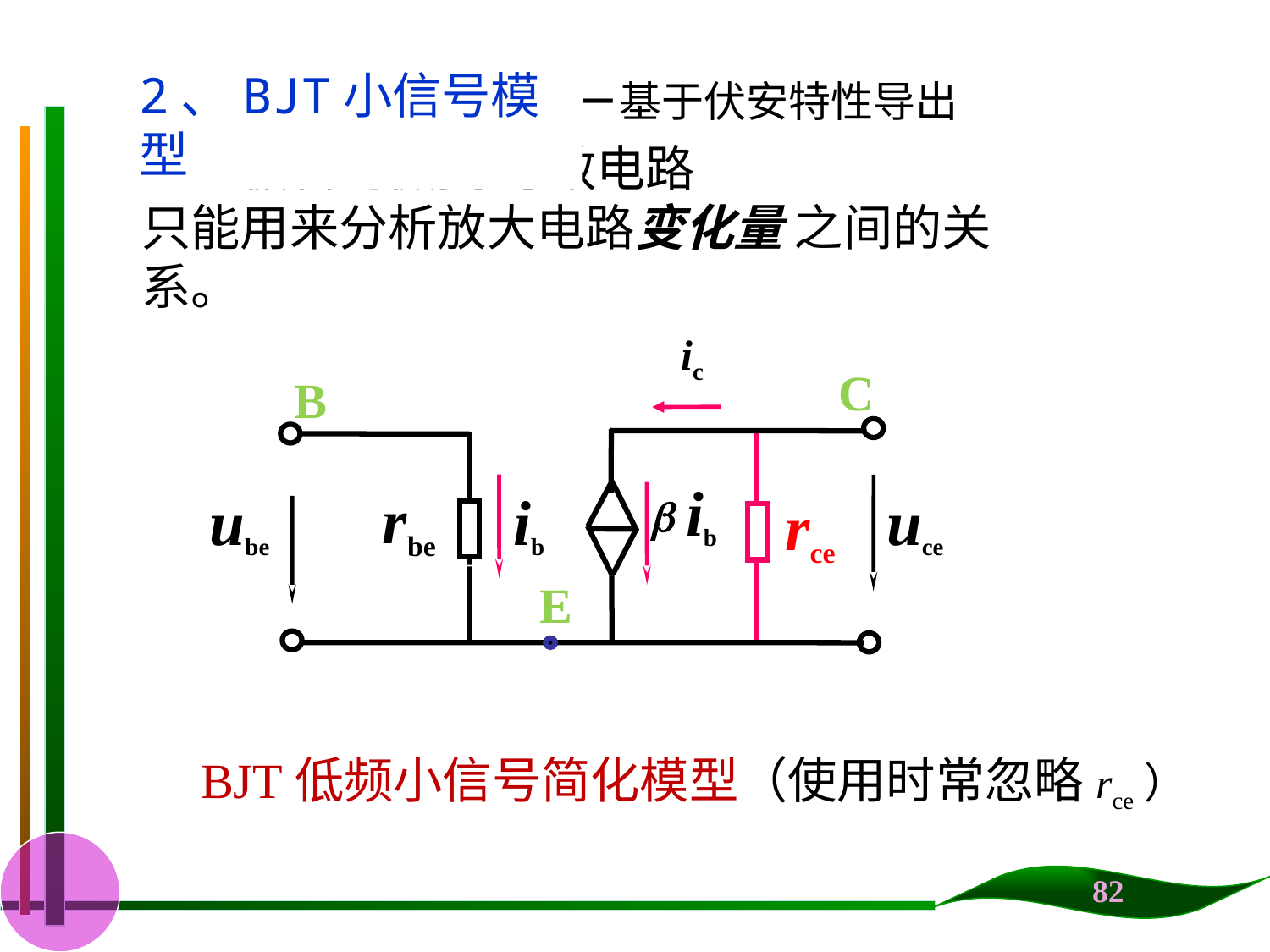

2、BJT小信号模型
－基于伏安特性导出
三极管的微变 等效电路
只能用来分析放大电路变化量 之间的关系。
ic
C
B

ib
β

ube
rbe
ib
uce

E

rce

BJT低频小信号简化模型（使用时常忽略rce）
82